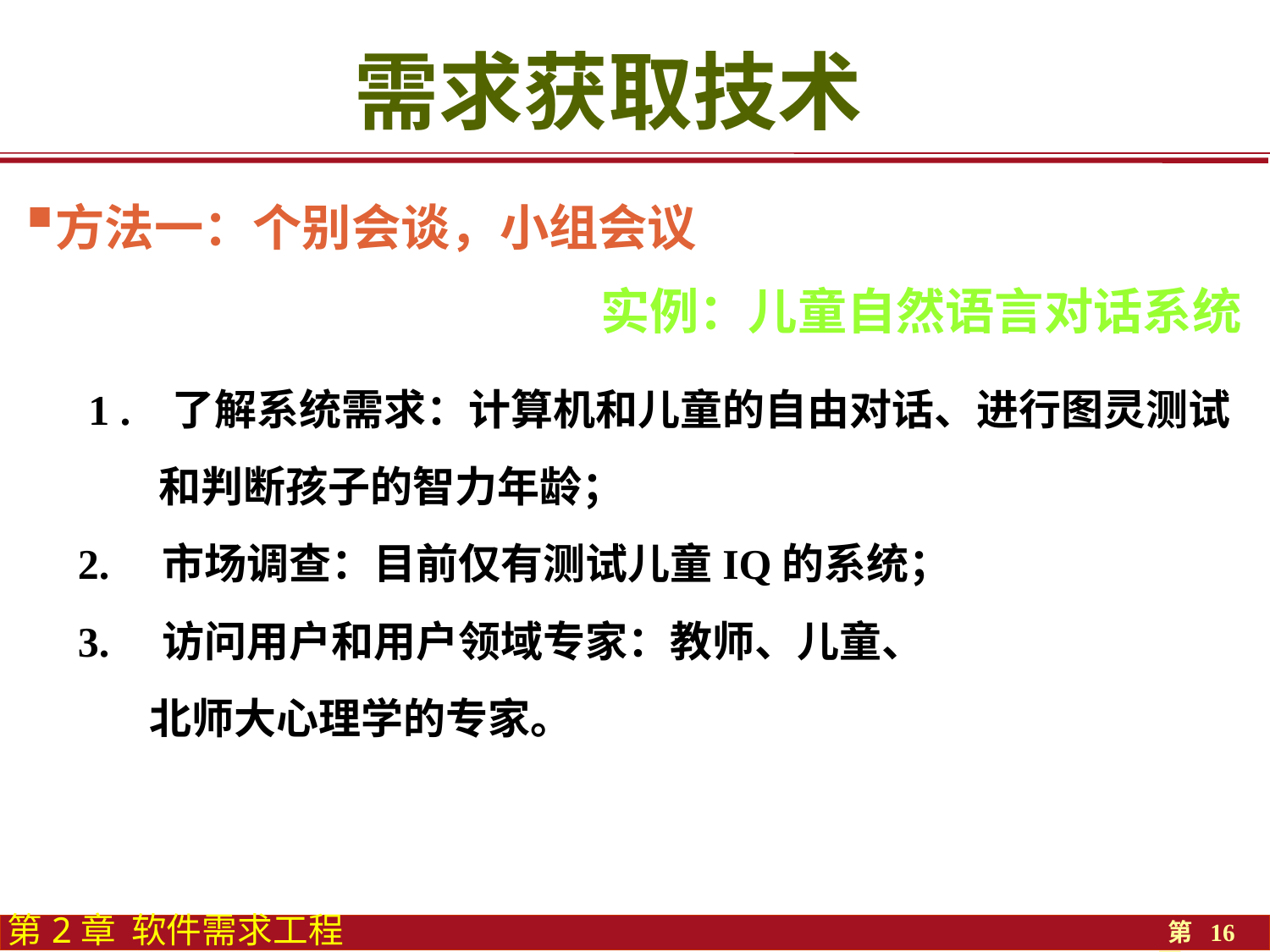

需求获取技术
方法一：个别会谈，小组会议

      1 .   了解系统需求：计算机和儿童的自由对话、进行图灵测试
             和判断孩子的智力年龄；
     2.    市场调查：目前仅有测试儿童IQ的系统；
     3.    访问用户和用户领域专家：教师、儿童、
            北师大心理学的专家。
实例：儿童自然语言对话系统